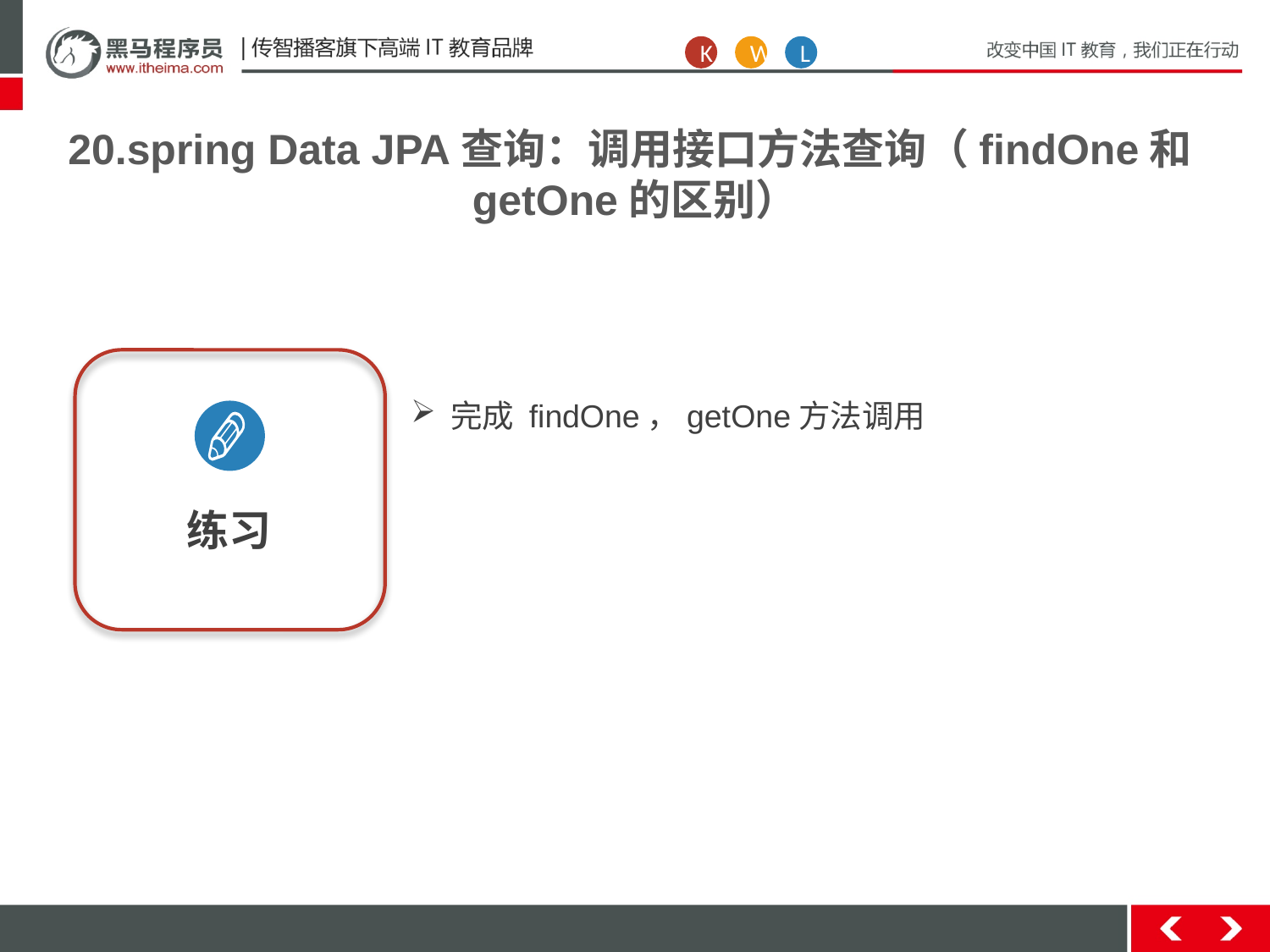

K
W
L
20.spring Data JPA查询：调用接口方法查询（findOne和getOne的区别）

完成 findOne，getOne方法调用

练习